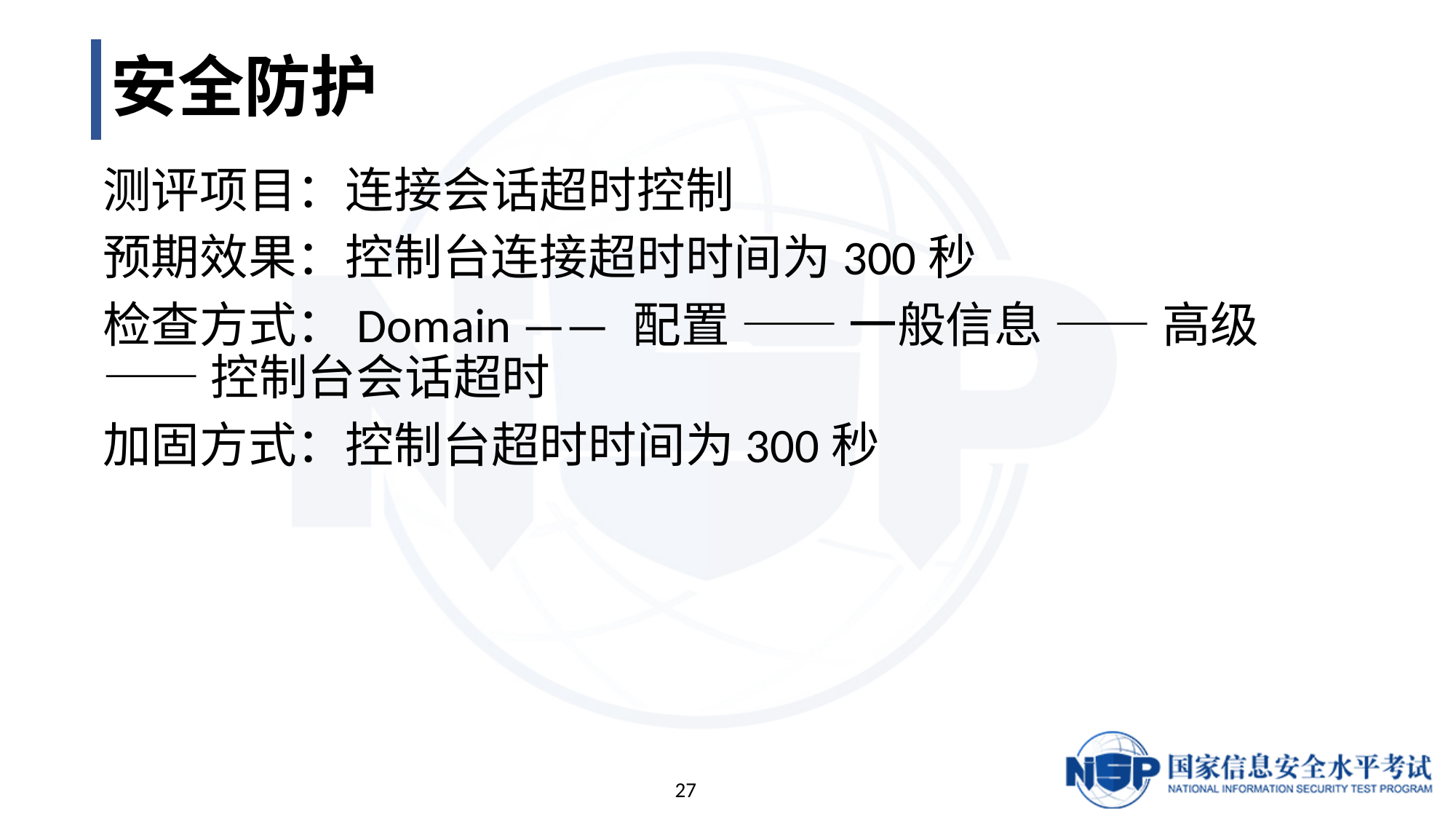

# 安全防护
测评项目：连接会话超时控制
预期效果：控制台连接超时时间为300秒
检查方式：Domain —— 配置 —— 一般信息 —— 高级 —— 控制台会话超时
加固方式：控制台超时时间为300秒